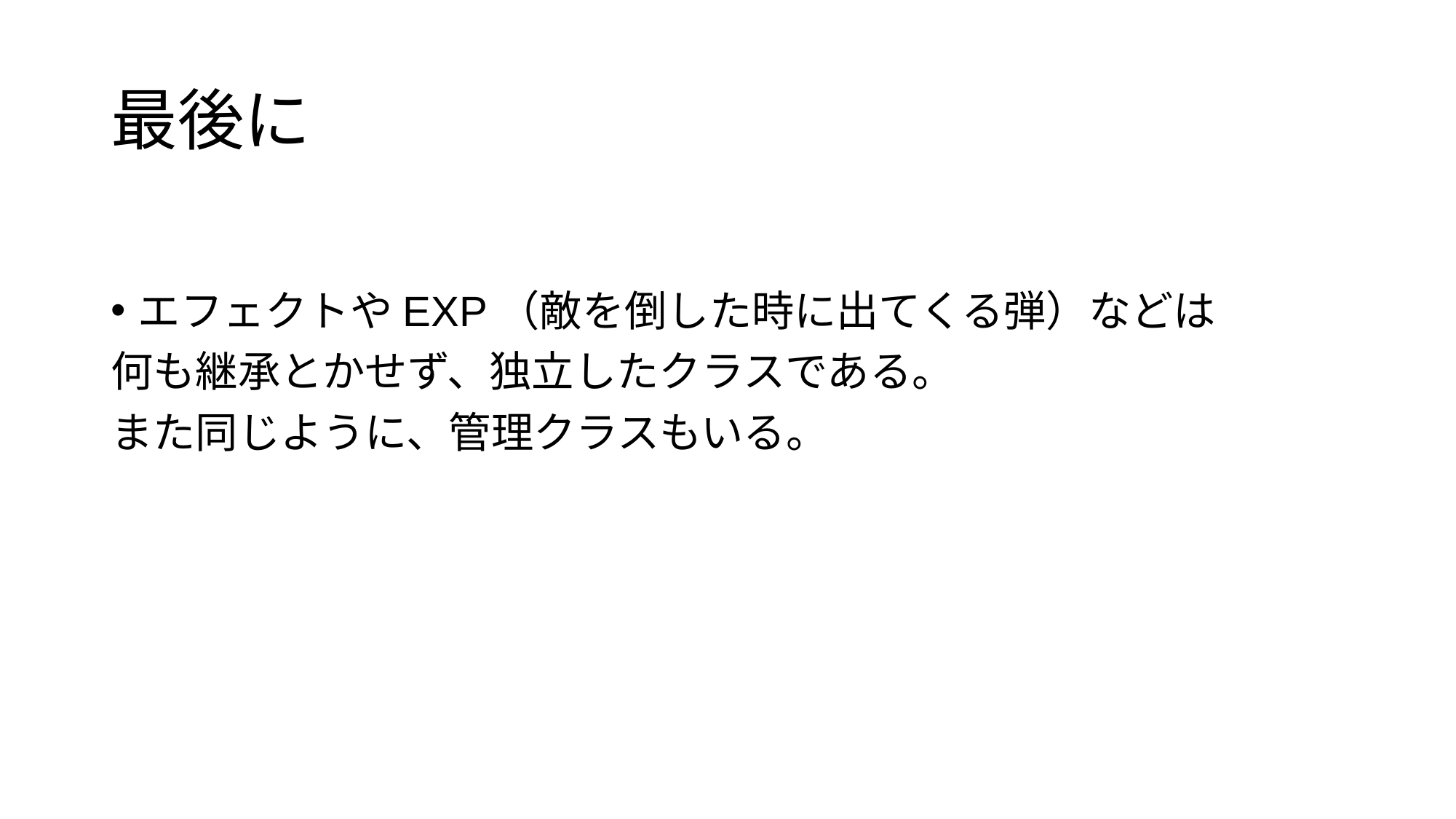

# 最後に

エフェクトやEXP（敵を倒した時に出てくる弾）などは
何も継承とかせず、独立したクラスである。
また同じように、管理クラスもいる。